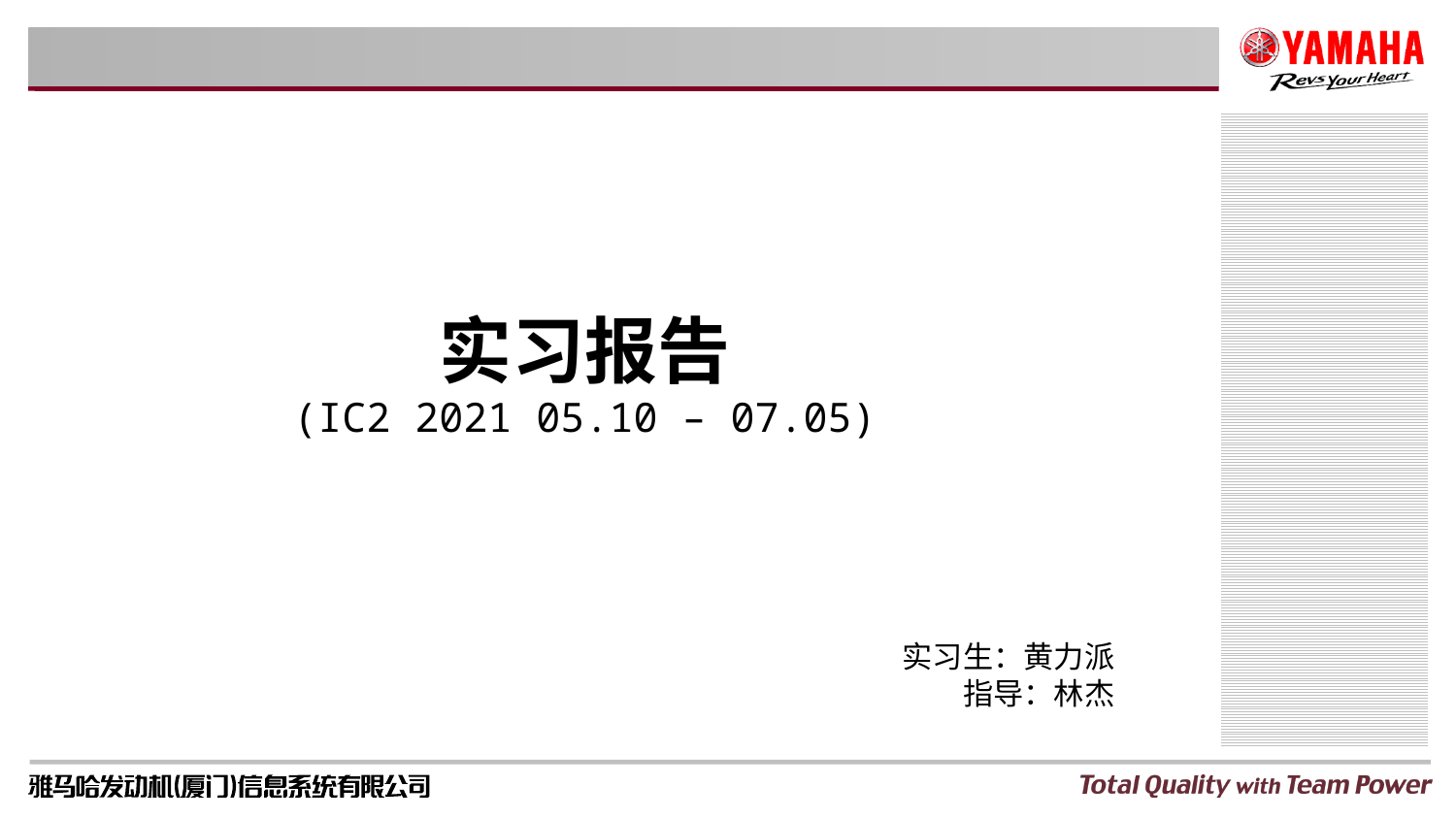

# 实习报告 (IC2 2021 05.10 – 07.05)
实习生：黄力派
指导：林杰